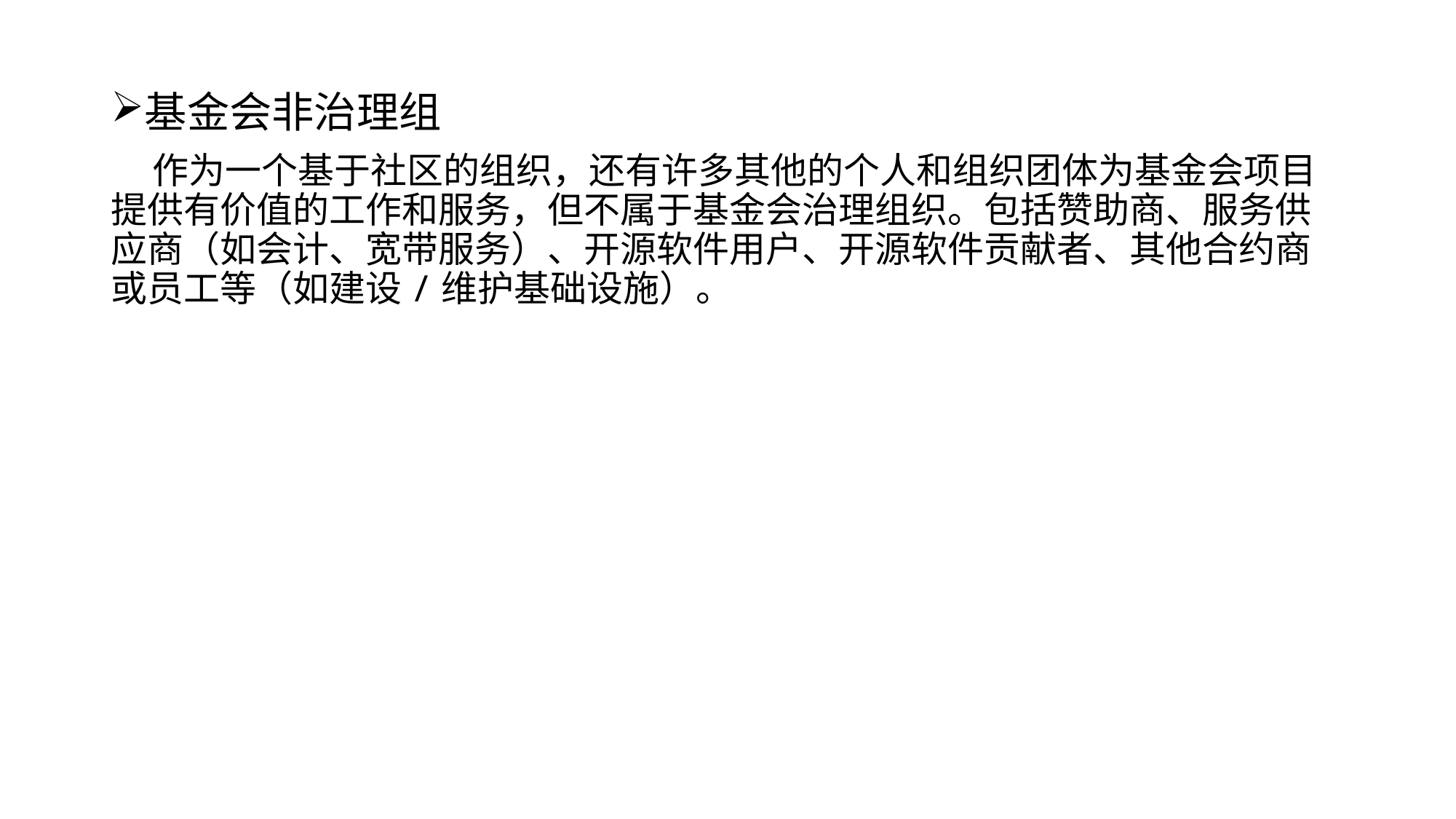

基金会非治理组
    作为一个基于社区的组织，还有许多其他的个人和组织团体为基金会项目提供有价值的工作和服务，但不属于基金会治理组织。包括赞助商、服务供应商（如会计、宽带服务）、开源软件用户、开源软件贡献者、其他合约商或员工等（如建设/维护基础设施）。